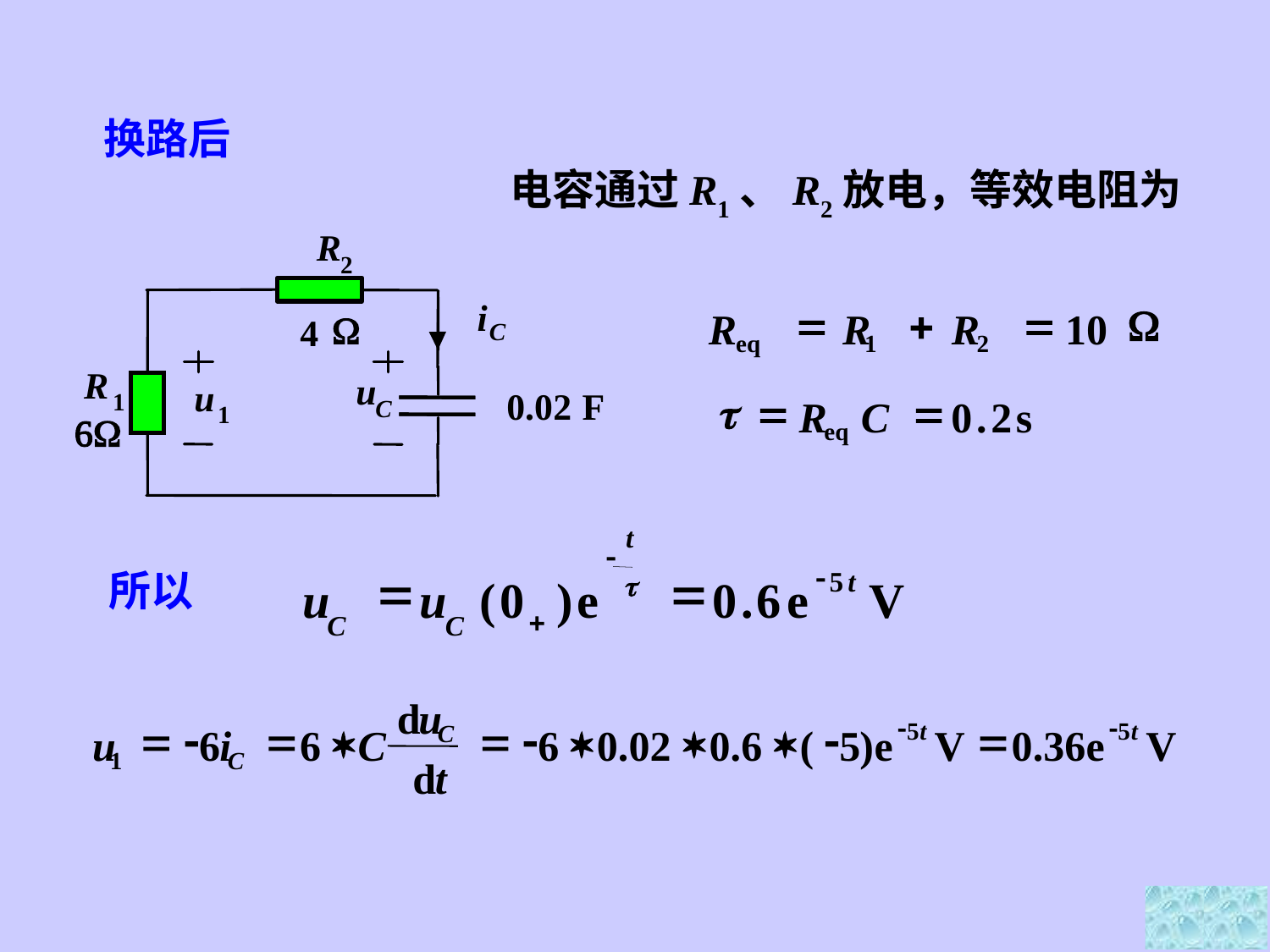

换路后
电容通过R1、R2放电，等效电阻为

R
2

i

Ω
4
C

R

u

u
0.02
F
1
C

1
6Ω

=
+
=
Ω
R
R
R
10
eq
1
2

τ
=
=
R
C
0
.
2
s
eq

t
−
−
=
=
5
t

τ
u
u
(
0
)
e
0
.
6
e
V
+
C
C
所以

d
u
−
−
=
−
=
∗
=
−
∗
∗
∗
−
=
5
5
t
t
C
u
6
i
6
C
6
0
.
02
0
.
6
(
5
)
e
V
0
.
36
e
V
1
C

d
t